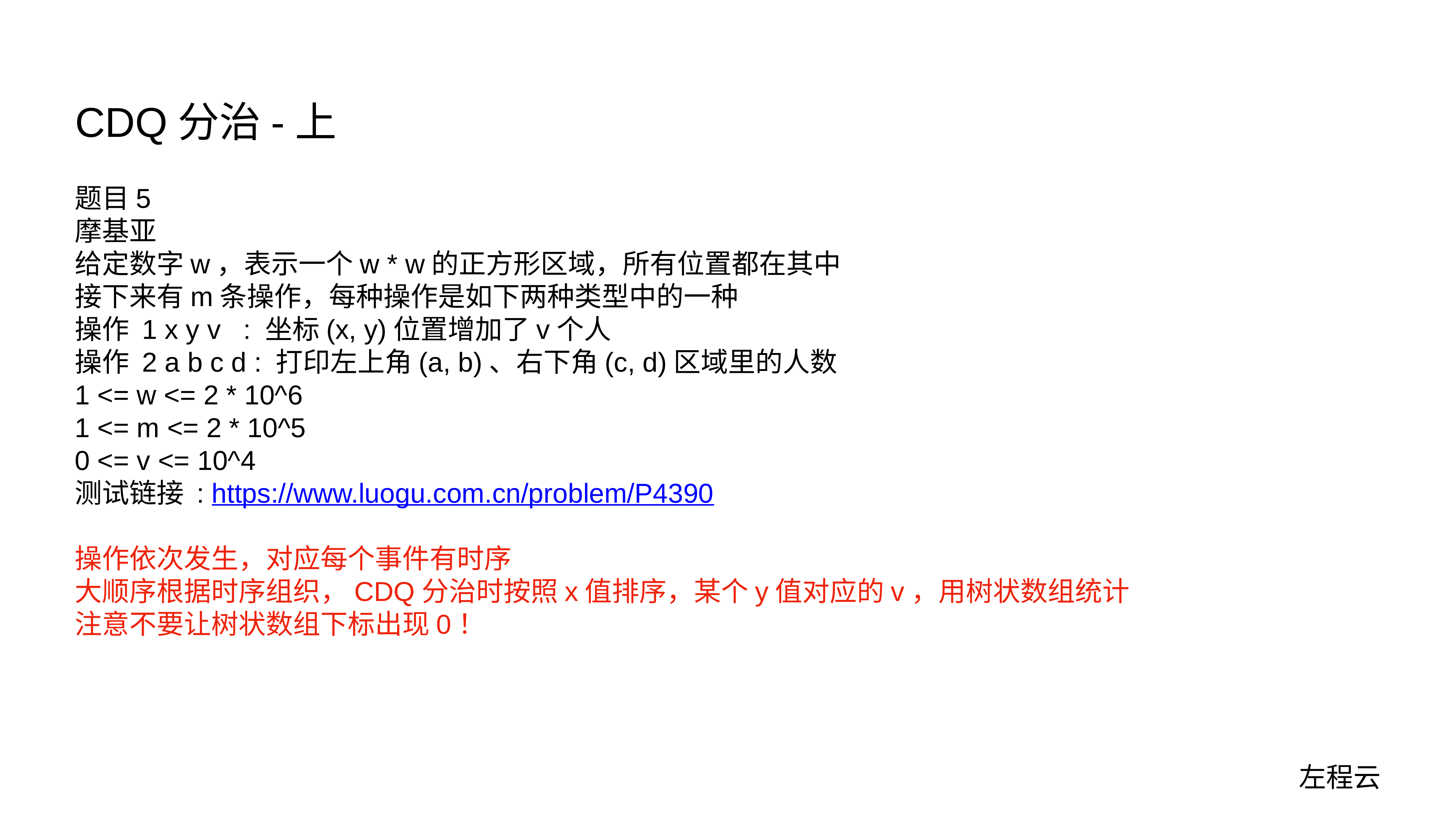

# CDQ分治-上
题目5
摩基亚
给定数字w，表示一个w * w的正方形区域，所有位置都在其中
接下来有m条操作，每种操作是如下两种类型中的一种
操作 1 x y v   : 坐标(x, y)位置增加了v个人
操作 2 a b c d : 打印左上角(a, b)、右下角(c, d)区域里的人数
1 <= w <= 2 * 10^6
1 <= m <= 2 * 10^5
0 <= v <= 10^4
测试链接 : https://www.luogu.com.cn/problem/P4390

操作依次发生，对应每个事件有时序
大顺序根据时序组织，CDQ分治时按照x值排序，某个y值对应的v，用树状数组统计
注意不要让树状数组下标出现0！
左程云